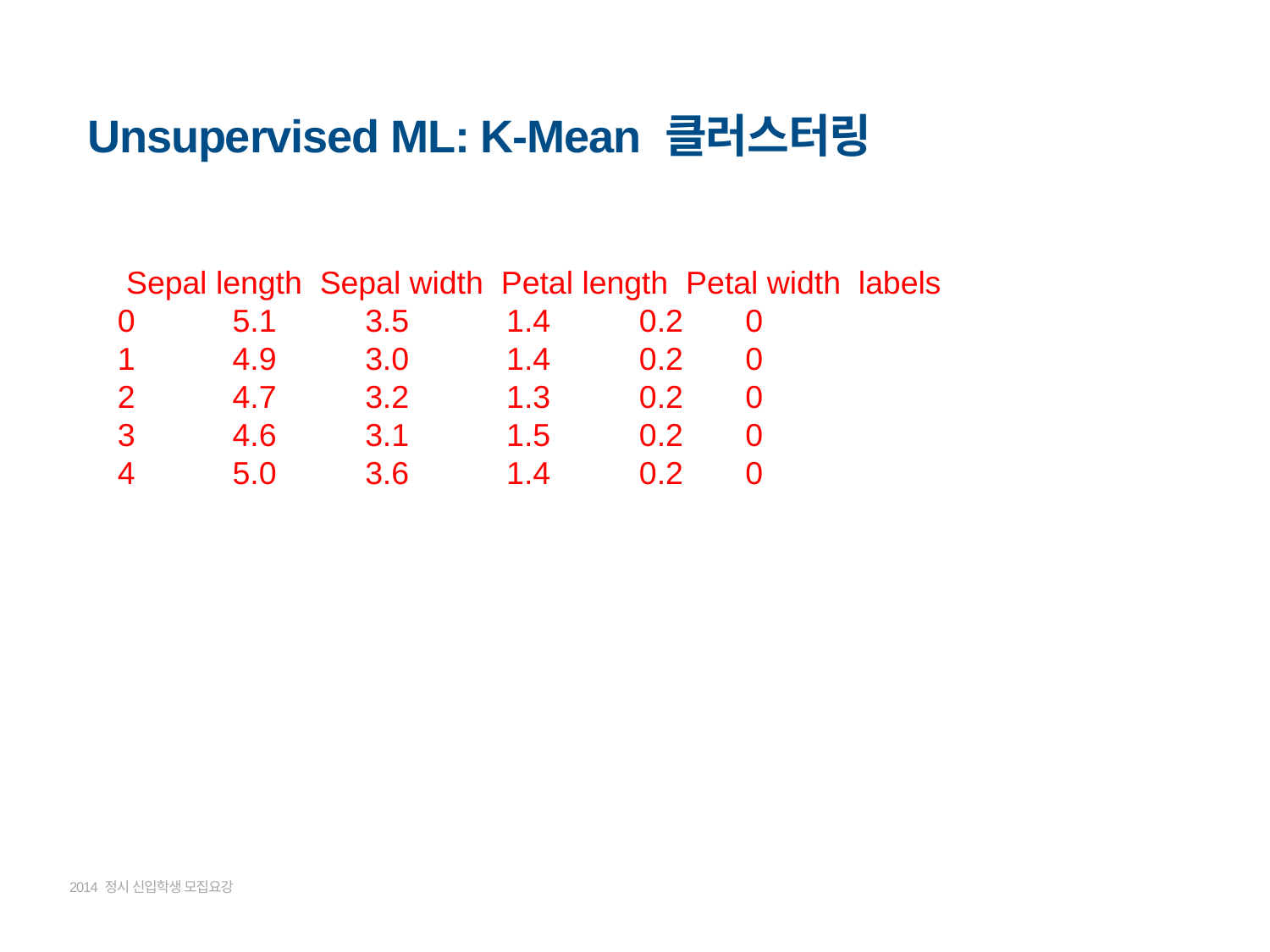

Unsupervised ML: K-Mean 클러스터링
 Sepal length  Sepal width  Petal length  Petal width  labels
0           5.1          3.5           1.4          0.2       0
1           4.9          3.0           1.4          0.2       0
2           4.7          3.2           1.3          0.2       0
3           4.6          3.1           1.5          0.2       0
4           5.0          3.6           1.4          0.2       0

2014 정시 신입학생 모집요강